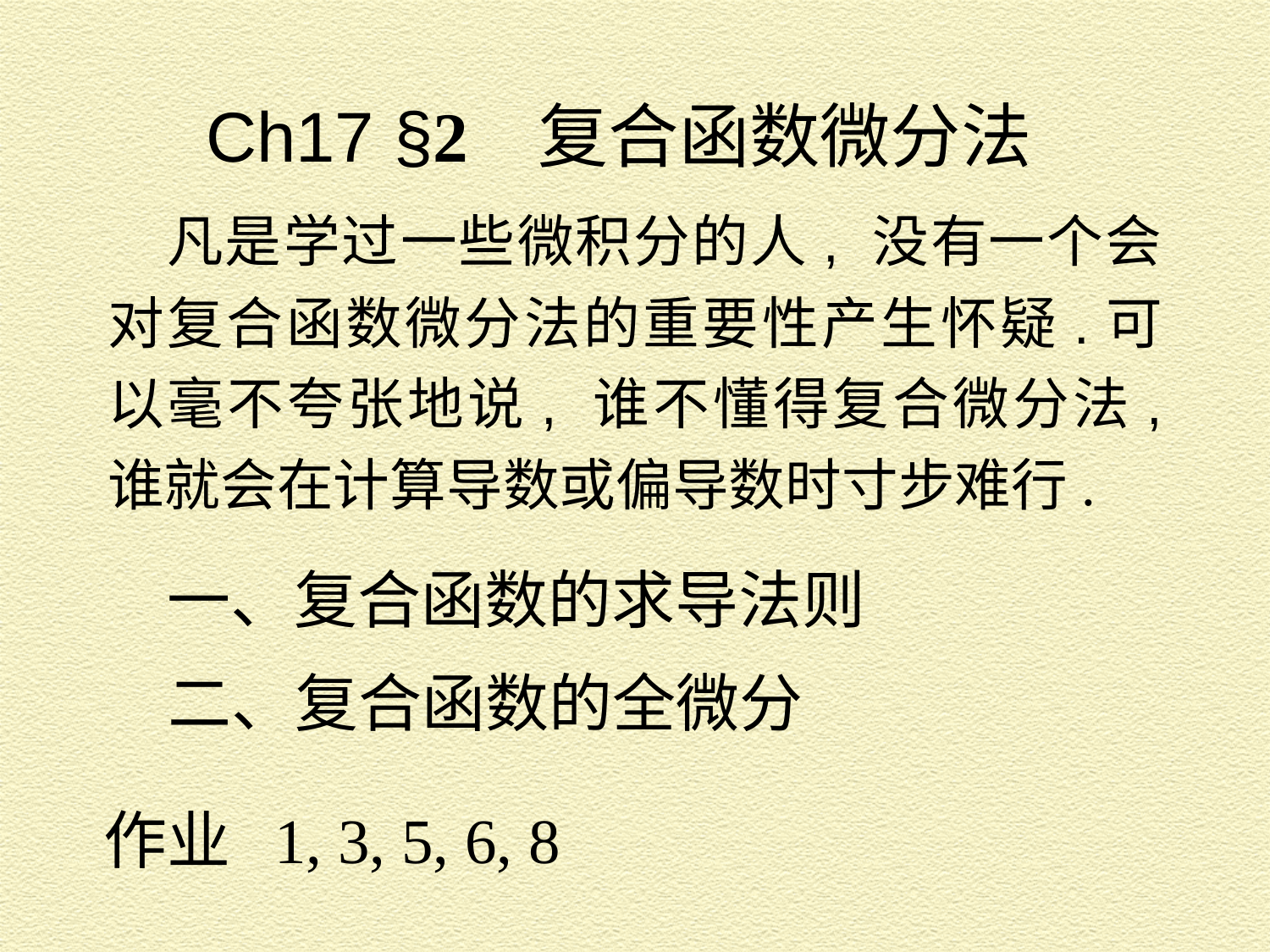

Ch17 §2   复合函数微分法
   凡是学过一些微积分的人, 没有一个会对复合函数微分法的重要性产生怀疑.可以毫不夸张地说, 谁不懂得复合微分法, 谁就会在计算导数或偏导数时寸步难行.
一、复合函数的求导法则
二、复合函数的全微分
作业  1, 3, 5, 6, 8